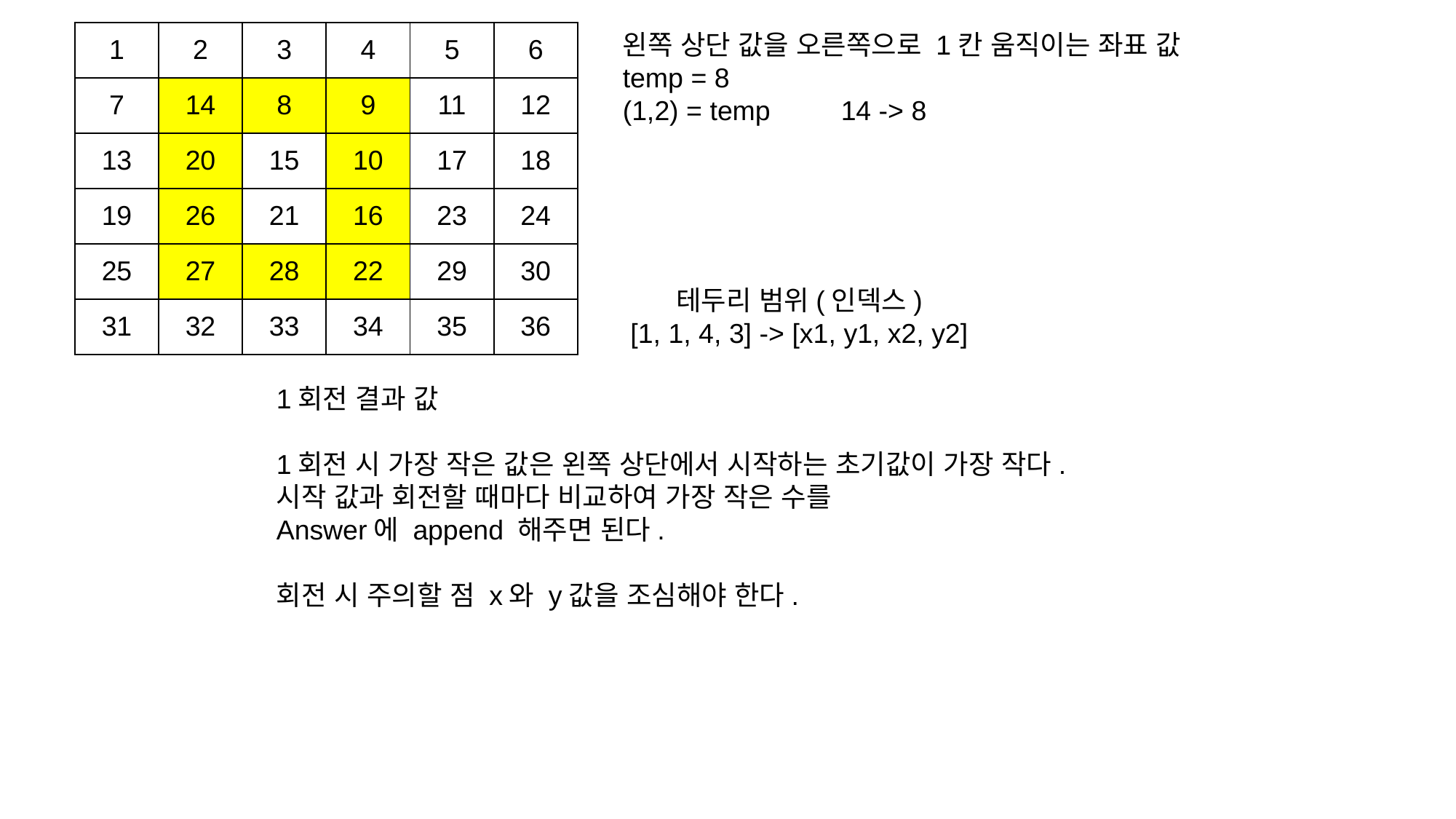

왼쪽 상단 값을 오른쪽으로 1칸 움직이는 좌표 값
temp = 8
(1,2) = temp	14 -> 8
| 1 | 2 | 3 | 4 | 5 | 6 |
| --- | --- | --- | --- | --- | --- |
| 7 | 14 | 8 | 9 | 11 | 12 |
| 13 | 20 | 15 | 10 | 17 | 18 |
| 19 | 26 | 21 | 16 | 23 | 24 |
| 25 | 27 | 28 | 22 | 29 | 30 |
| 31 | 32 | 33 | 34 | 35 | 36 |
테두리 범위(인덱스)
[1, 1, 4, 3] -> [x1, y1, x2, y2]
1회전 결과 값

1회전 시 가장 작은 값은 왼쪽 상단에서 시작하는 초기값이 가장 작다.
시작 값과 회전할 때마다 비교하여 가장 작은 수를
Answer에 append 해주면 된다.

회전 시 주의할 점 x와 y값을 조심해야 한다.